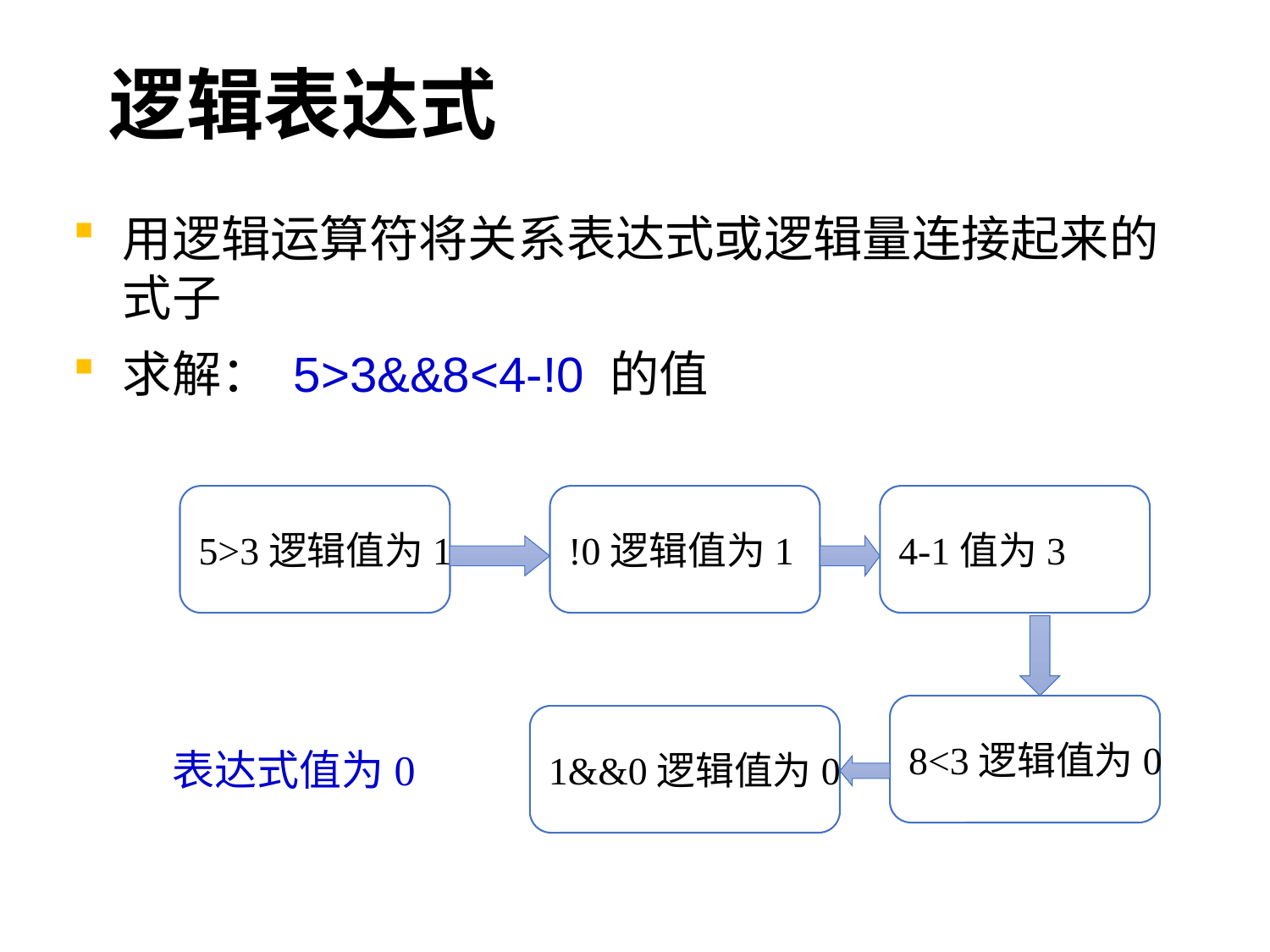

# 逻辑表达式
用逻辑运算符将关系表达式或逻辑量连接起来的式子
求解： 5>3&&8<4-!0 的值
5>3逻辑值为1
!0逻辑值为1
4-1值为3

8<3逻辑值为0
表达式值为0
1&&0逻辑值为0